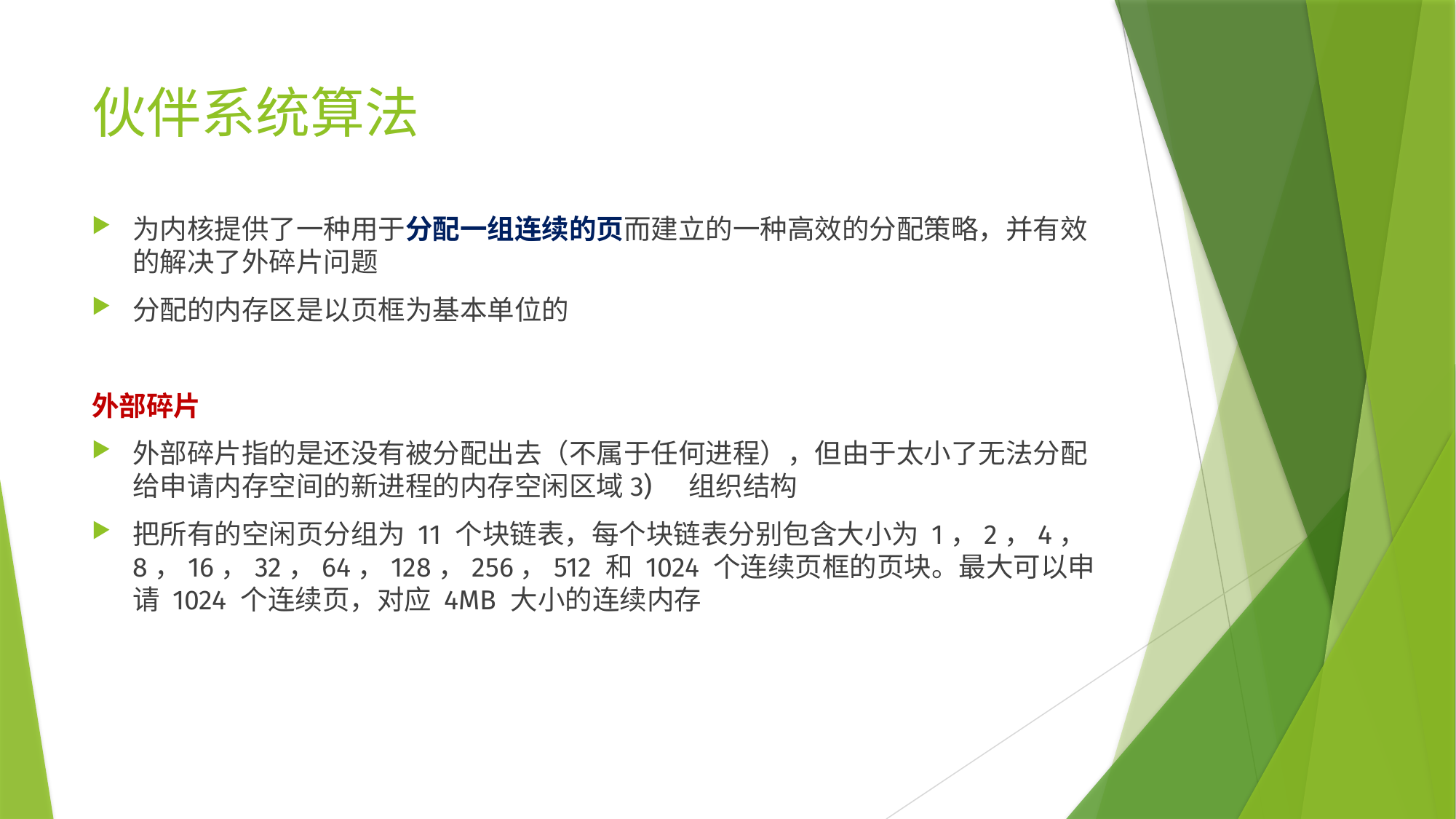

# 伙伴系统算法
为内核提供了一种用于分配一组连续的页而建立的一种高效的分配策略，并有效的解决了外碎片问题
分配的内存区是以页框为基本单位的

外部碎片
外部碎片指的是还没有被分配出去（不属于任何进程），但由于太小了无法分配给申请内存空间的新进程的内存空闲区域3)    组织结构
把所有的空闲页分组为 11 个块链表，每个块链表分别包含大小为 1，2，4，8，16，32，64，128，256，512 和 1024 个连续页框的页块。最大可以申请 1024 个连续页，对应 4MB 大小的连续内存